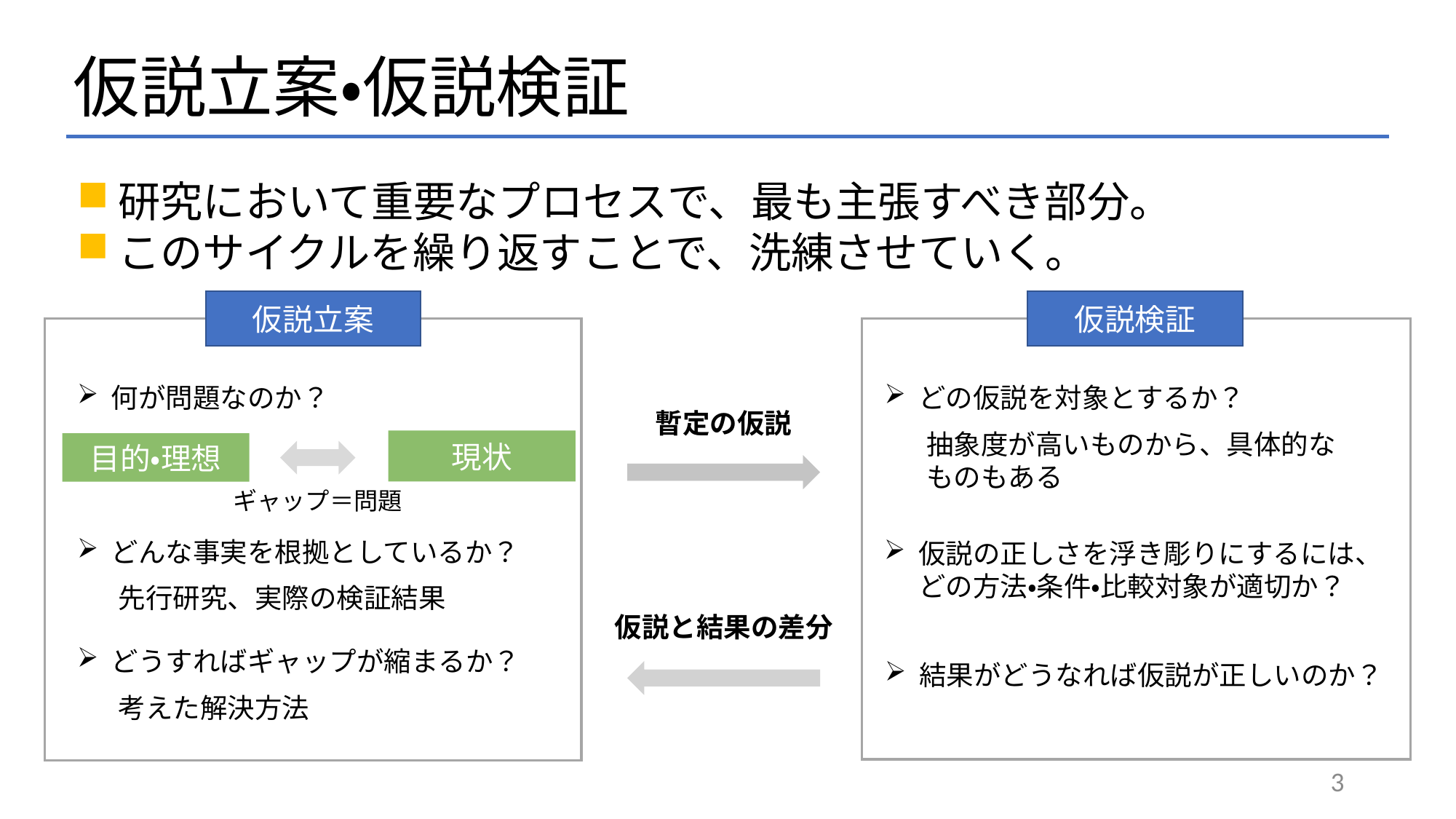

# 仮説立案・仮説検証
研究において重要なプロセスで、最も主張すべき部分。
このサイクルを繰り返すことで、洗練させていく。
仮説立案
仮説検証

何が問題なのか？
どの仮説を対象とするか？

暫定の仮説

抽象度が高いものから、具体的なものもある
現状
目的・理想
ギャップ＝問題
どんな事実を根拠としているか？
仮説の正しさを浮き彫りにするには、どの方法・条件・比較対象が適切か？
先行研究、実際の検証結果

仮説と結果の差分
どうすればギャップが縮まるか？
結果がどうなれば仮説が正しいのか？
考えた解決方法
3